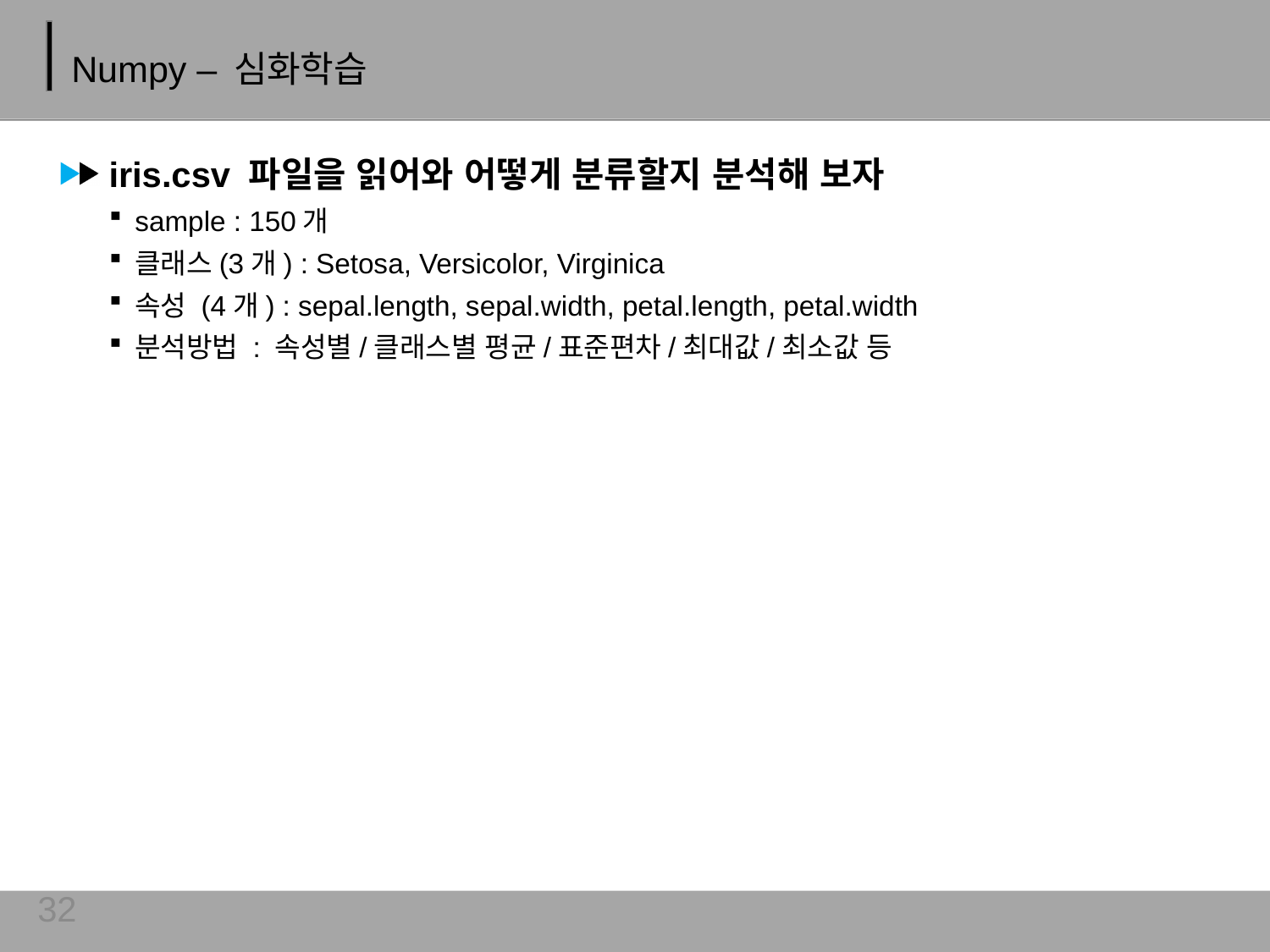

# Numpy – 심화학습
iris.csv 파일을 읽어와 어떻게 분류할지 분석해 보자
sample : 150개
클래스(3개) : Setosa, Versicolor, Virginica
속성 (4개) : sepal.length, sepal.width, petal.length, petal.width
분석방법 : 속성별/클래스별 평균/표준편차/최대값/최소값 등
32